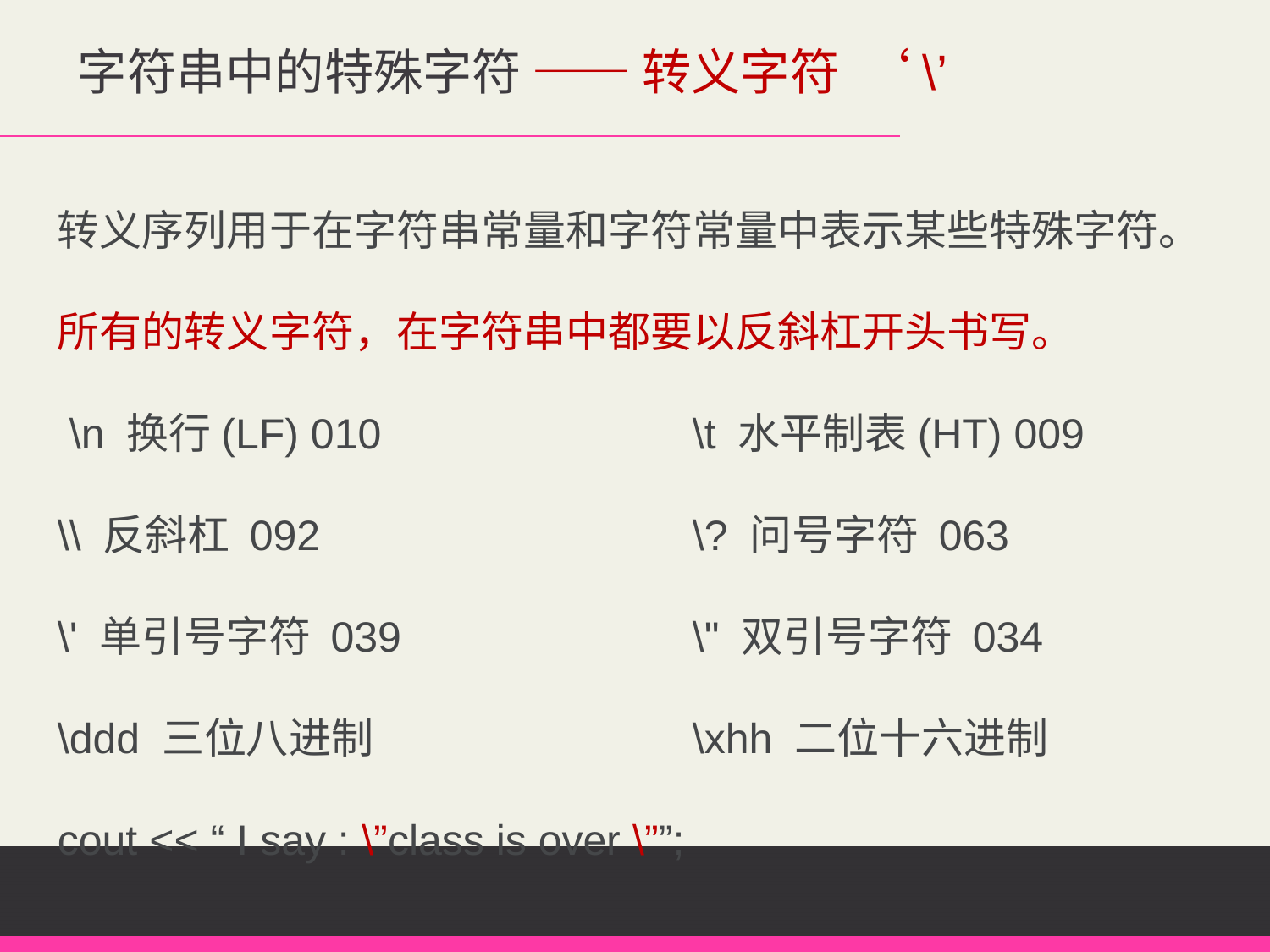

字符串中的特殊字符 —— 转义字符  ‘\’
转义序列用于在字符串常量和字符常量中表示某些特殊字符。
所有的转义字符，在字符串中都要以反斜杠开头书写。
 \n 换行(LF) 010   			\t 水平制表(HT) 009
\\ 反斜杠 092   			\? 问号字符 063
\' 单引号字符 039    		\" 双引号字符 034
\ddd 三位八进制 			\xhh 二位十六进制
cout << “ I say : \”class is over \””;